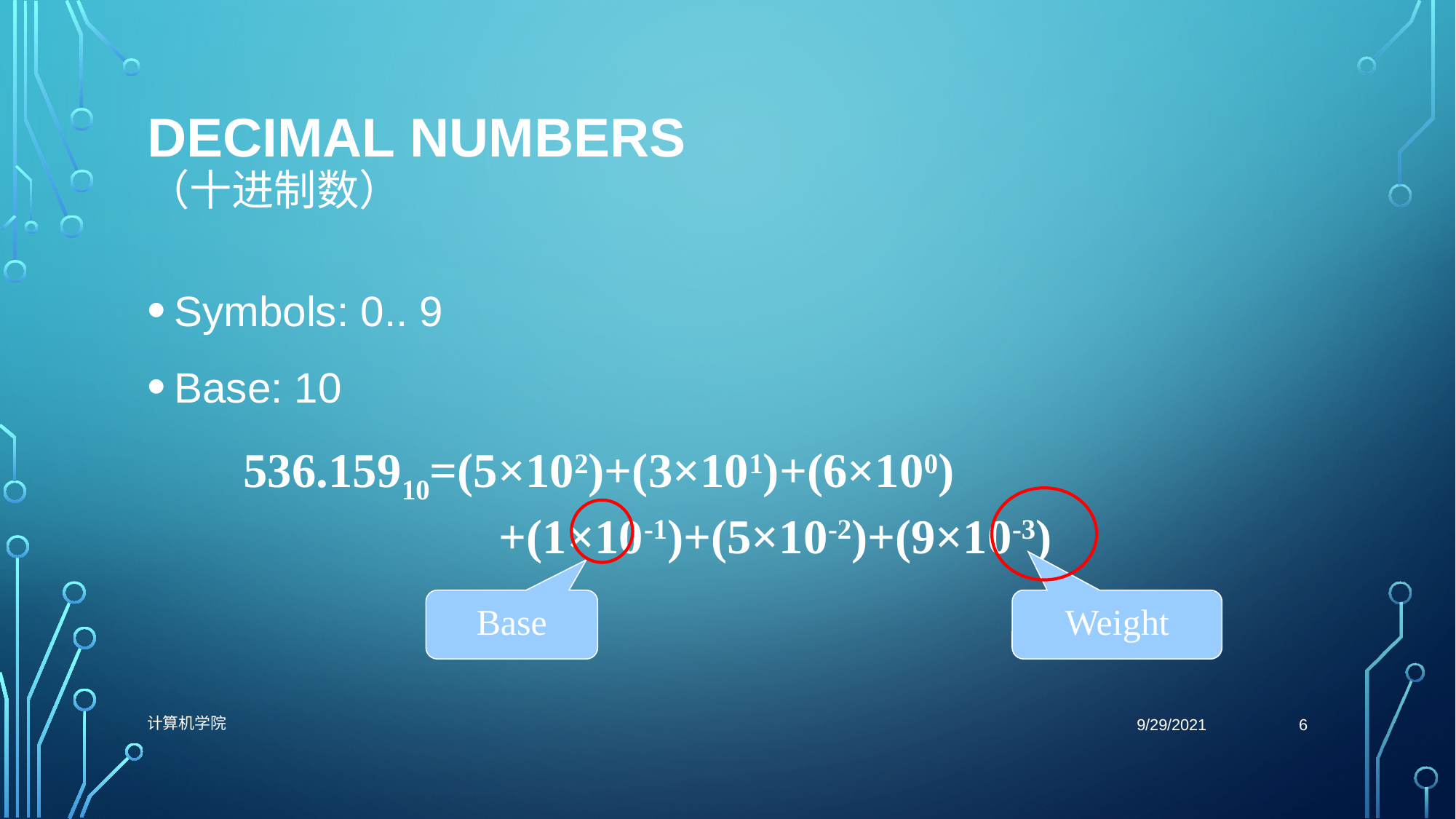

# Decimal numbers （十进制数）
Symbols: 0.. 9
Base: 10

536.15910=(5×102)+(3×101)+(6×100)
                             +(1×10-1)+(5×10-2)+(9×10-3)

Base
Weight
6
计算机学院
9/29/2021